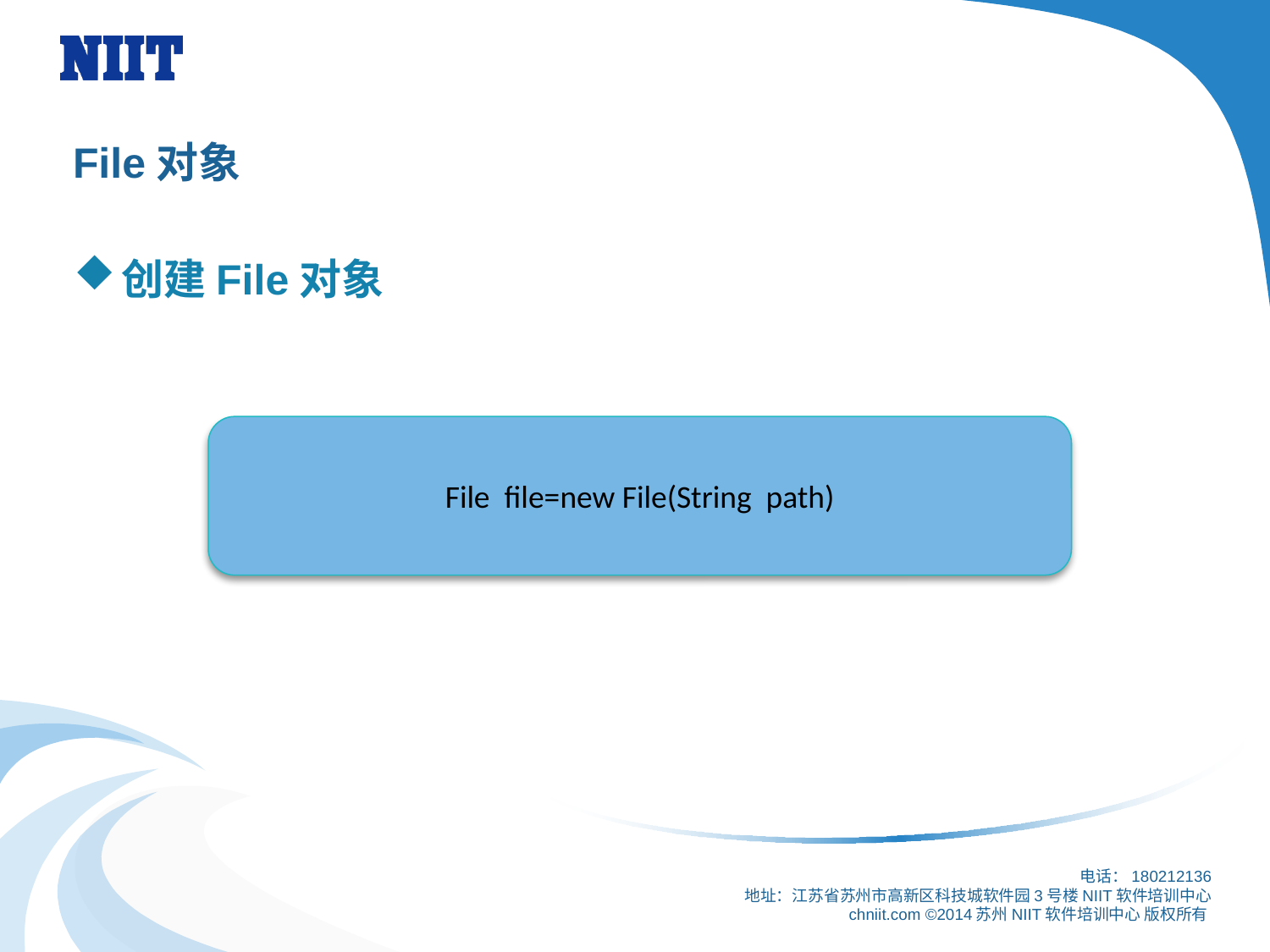

# File对象
创建File对象
File  file=new File(String  path)